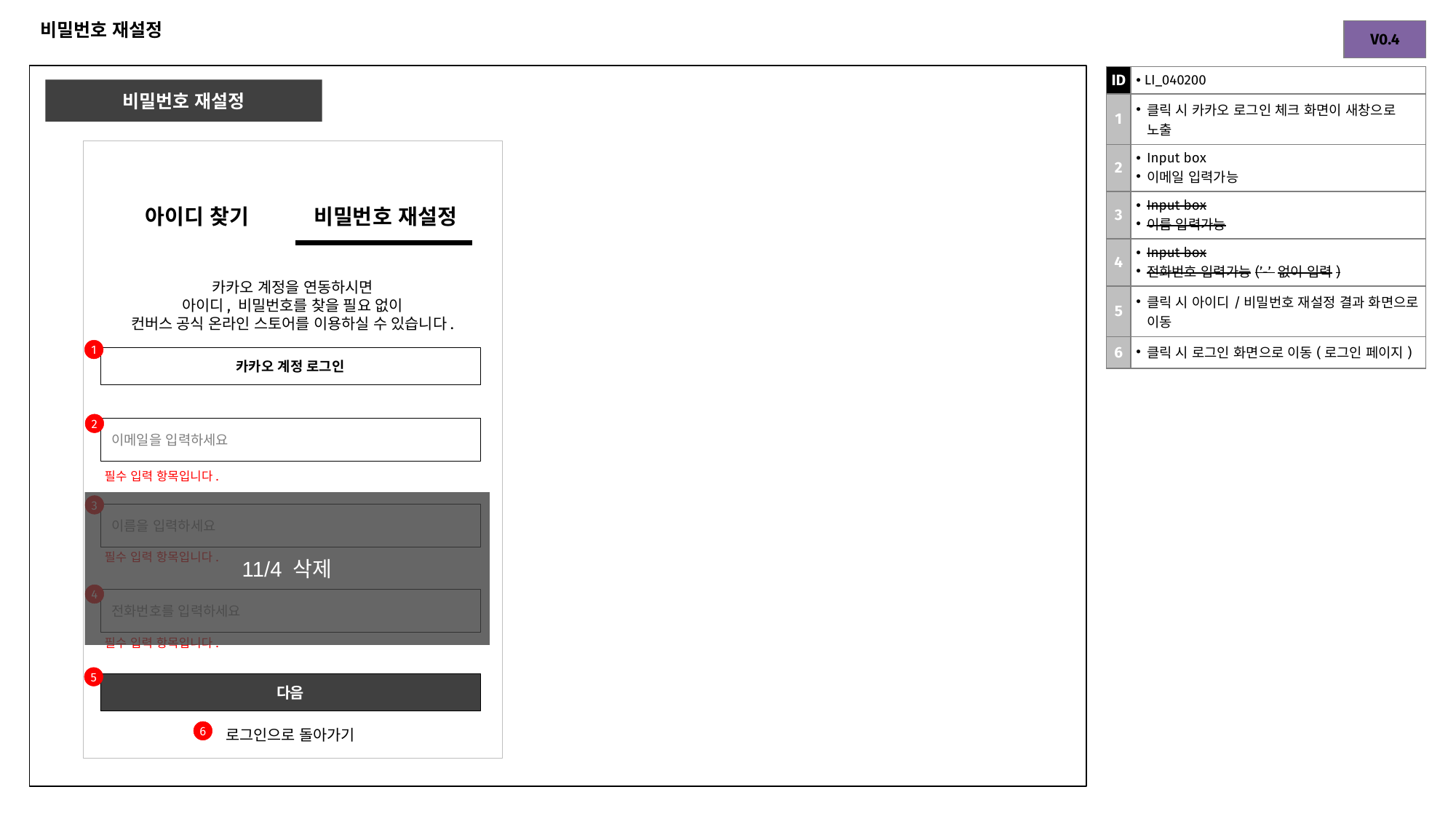

# 비밀번호 재설정
| V0.4 |
| --- |

| ID | LI\_040200 |
| --- | --- |
| 1 | 클릭 시 카카오 로그인 체크 화면이 새창으로 노출 |
| 2 | Input box 이메일 입력가능 |
| 3 | Input box 이름 입력가능 |
| 4 | Input box 전화번호 입력가능(’-’ 없이 입력) |
| 5 | 클릭 시 아이디/비밀번호 재설정 결과 화면으로 이동 |
| 6 | 클릭 시 로그인 화면으로 이동(로그인 페이지) |
비밀번호 재설정

아이디 찾기
비밀번호 재설정
카카오 계정을 연동하시면
아이디, 비밀번호를 찾을 필요 없이
컨버스 공식 온라인 스토어를 이용하실 수 있습니다.
1
카카오 계정 로그인
2
 이메일을 입력하세요
필수 입력 항목입니다.
11/4 삭제
3
 이름을 입력하세요
필수 입력 항목입니다.
4
 전화번호를 입력하세요
필수 입력 항목입니다.
5
다음
6
로그인으로 돌아가기